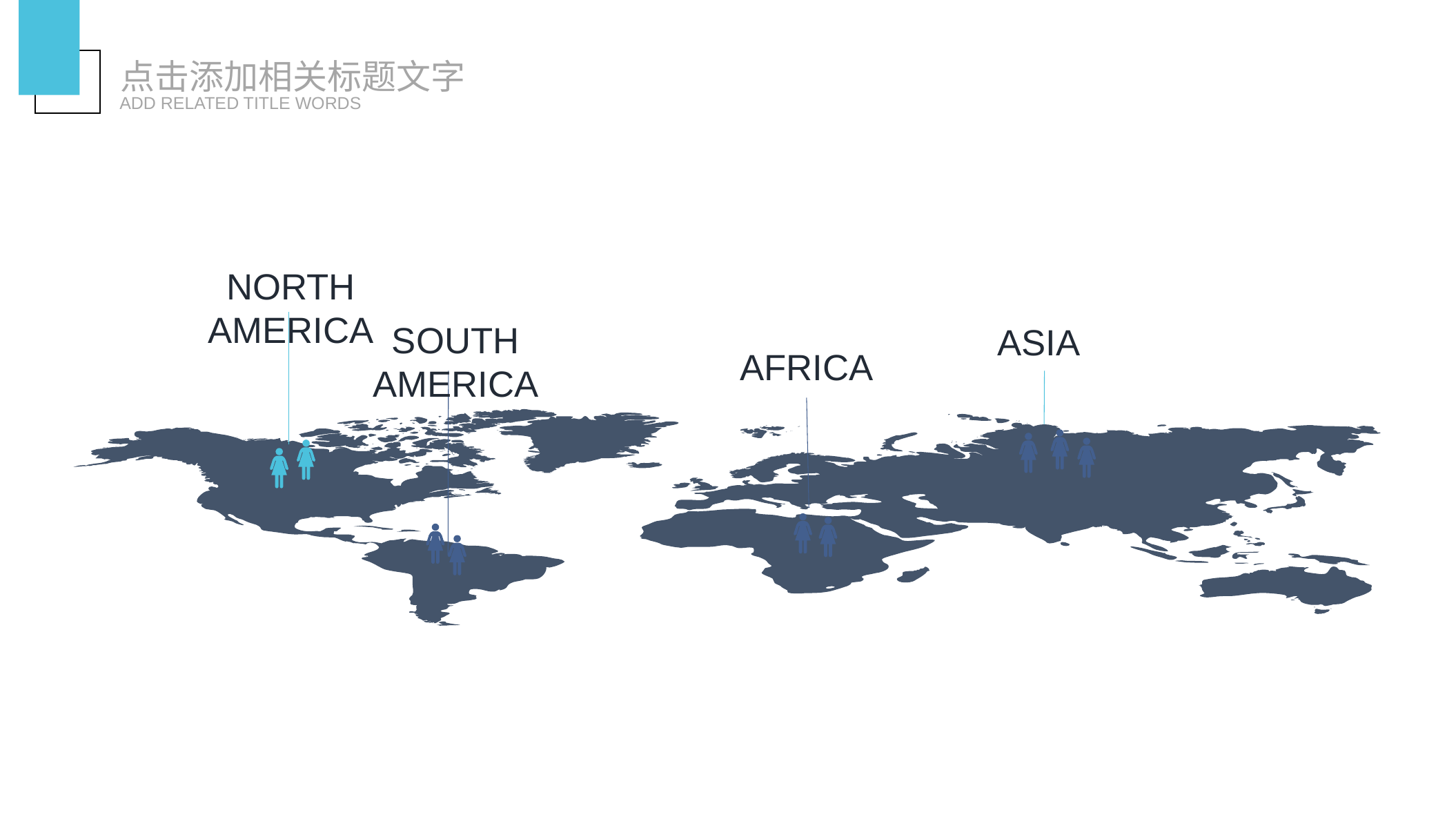

点击添加相关标题文字
ADD RELATED TITLE WORDS
NORTH AMERICA
SOUTH AMERICA
ASIA
AFRICA